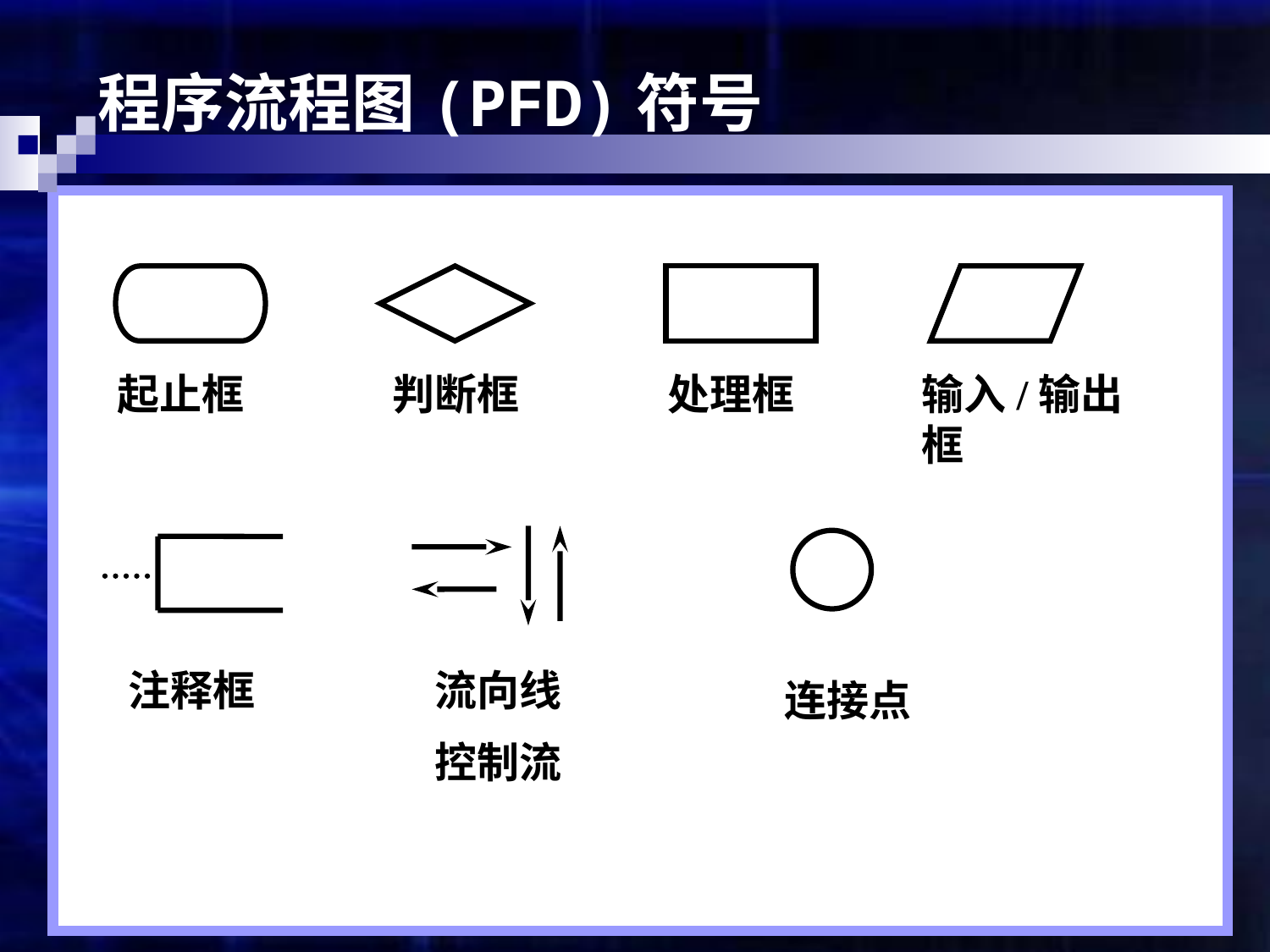

# 程序流程图(PFD)符号

起止框
判断框
处理框
输入/输出框

注释框
流向线
控制流
连接点